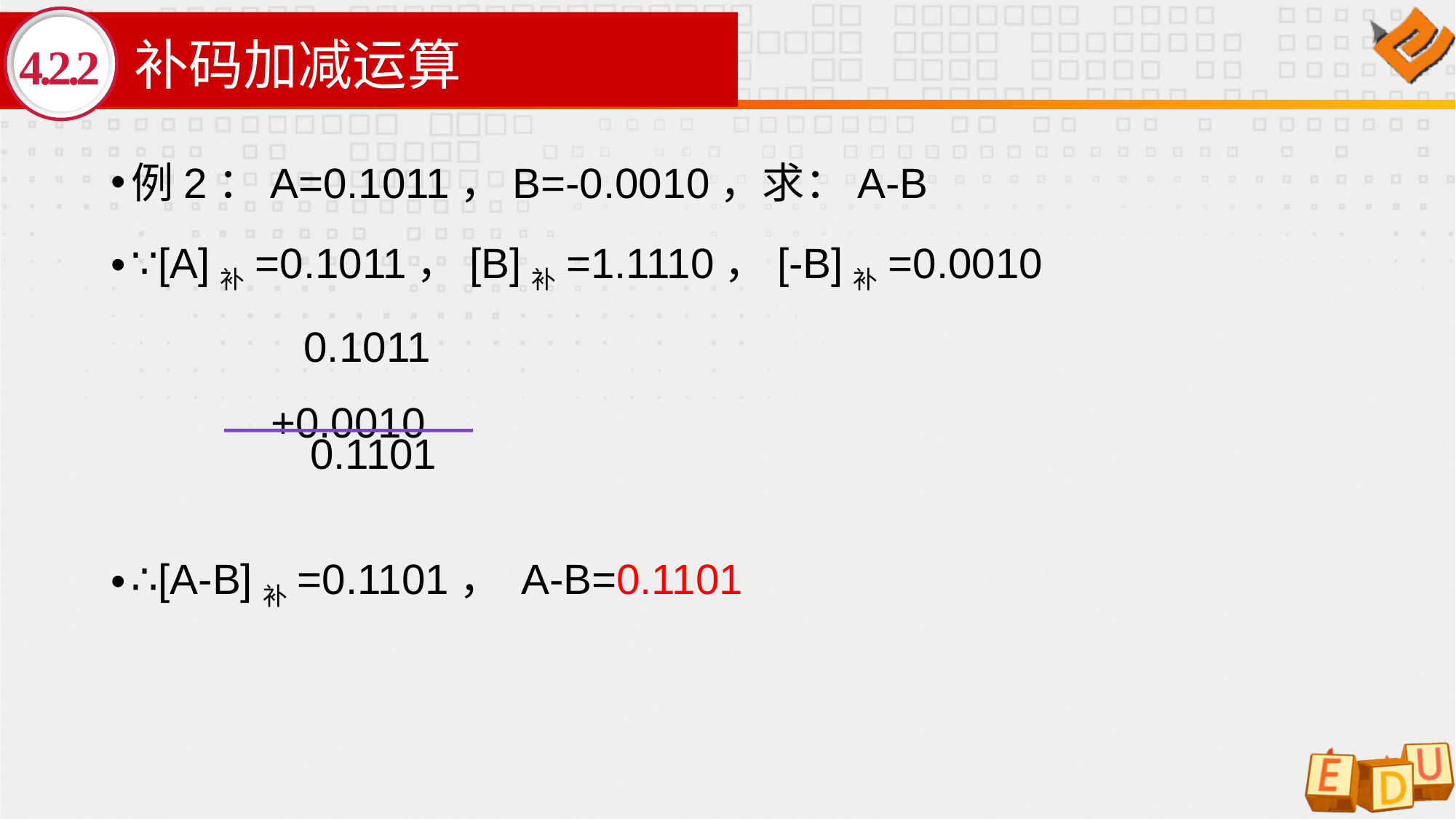

# 补码加减运算
4.2.2
例2：A=0.1011，B=-0.0010，求：A-B
∵[A]补=0.1011，[B]补=1.1110，[-B]补=0.0010
0.1011
+0.0010

∴[A-B]补=0.1101， A-B=0.1101
0.1101